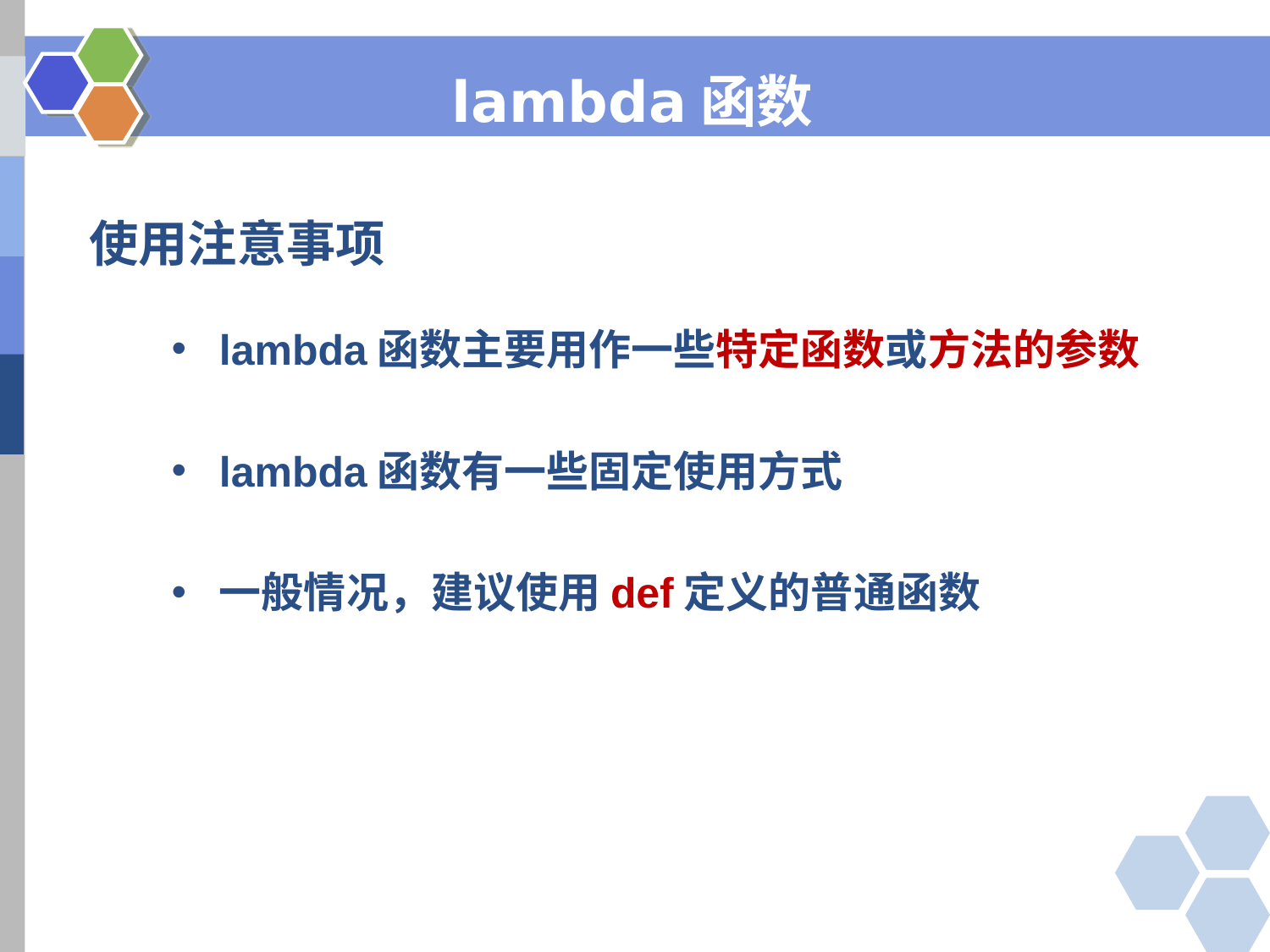

lambda函数
使用注意事项
lambda函数主要用作一些特定函数或方法的参数

lambda函数有一些固定使用方式

一般情况，建议使用def定义的普通函数